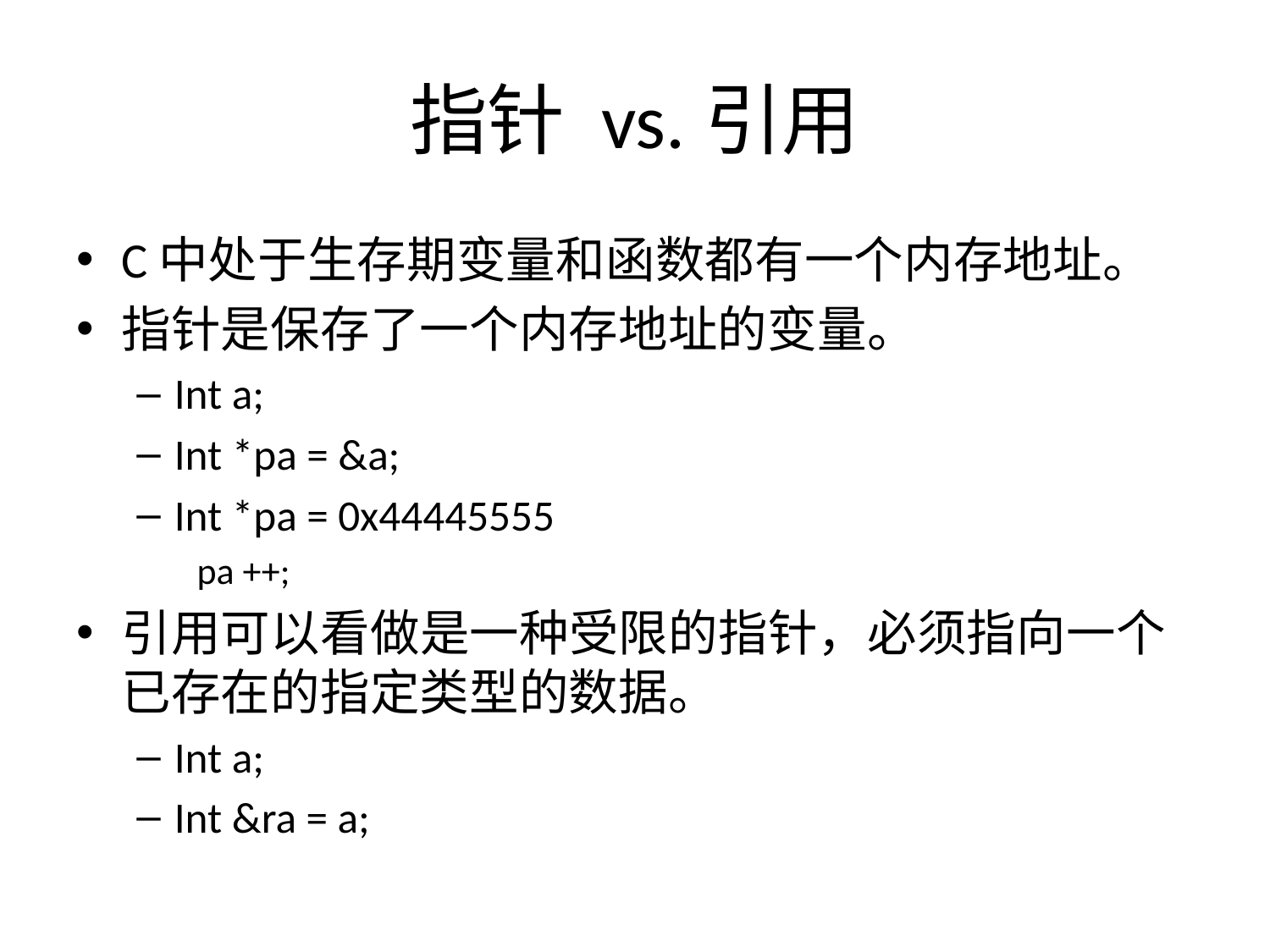

# 指针 vs.引用
C中处于生存期变量和函数都有一个内存地址。
指针是保存了一个内存地址的变量。
Int a;
Int *pa = &a;
Int *pa = 0x44445555
pa ++;
引用可以看做是一种受限的指针，必须指向一个已存在的指定类型的数据。
Int a;
Int &ra = a;